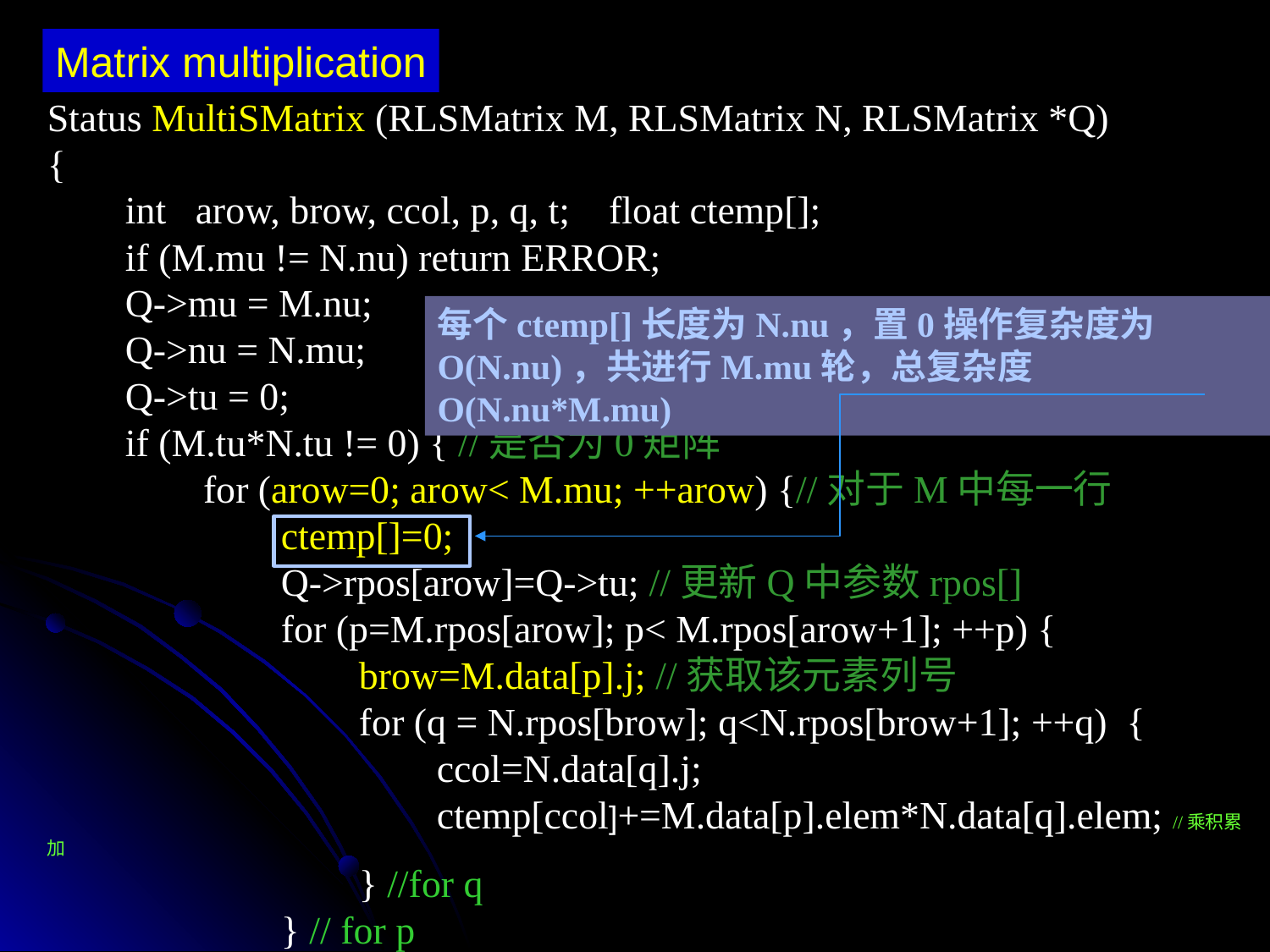

Matrix multiplication
Status MultiSMatrix (RLSMatrix M, RLSMatrix N, RLSMatrix *Q)
{
        int   arow, brow, ccol, p, q, t;    float ctemp[];
        if (M.mu != N.nu) return ERROR;
        Q->mu = M.nu;
        Q->nu = N.mu;
        Q->tu = 0;
        if (M.tu*N.tu != 0) { //是否为0矩阵
                for (arow=0; arow< M.mu; ++arow) {//对于M中每一行
                        ctemp[]=0;
                        Q->rpos[arow]=Q->tu; //更新Q中参数rpos[]
                        for (p=M.rpos[arow]; p< M.rpos[arow+1]; ++p) {
                                brow=M.data[p].j; //获取该元素列号
                                for (q = N.rpos[brow]; q<N.rpos[brow+1]; ++q)  {
                                        ccol=N.data[q].j;
                                        ctemp[ccol]+=M.data[p].elem*N.data[q].elem; //乘积累加
                                } //for q
                        } // for p
每个ctemp[]长度为N.nu，置0操作复杂度为O(N.nu)，共进行M.mu轮，总复杂度O(N.nu*M.mu)